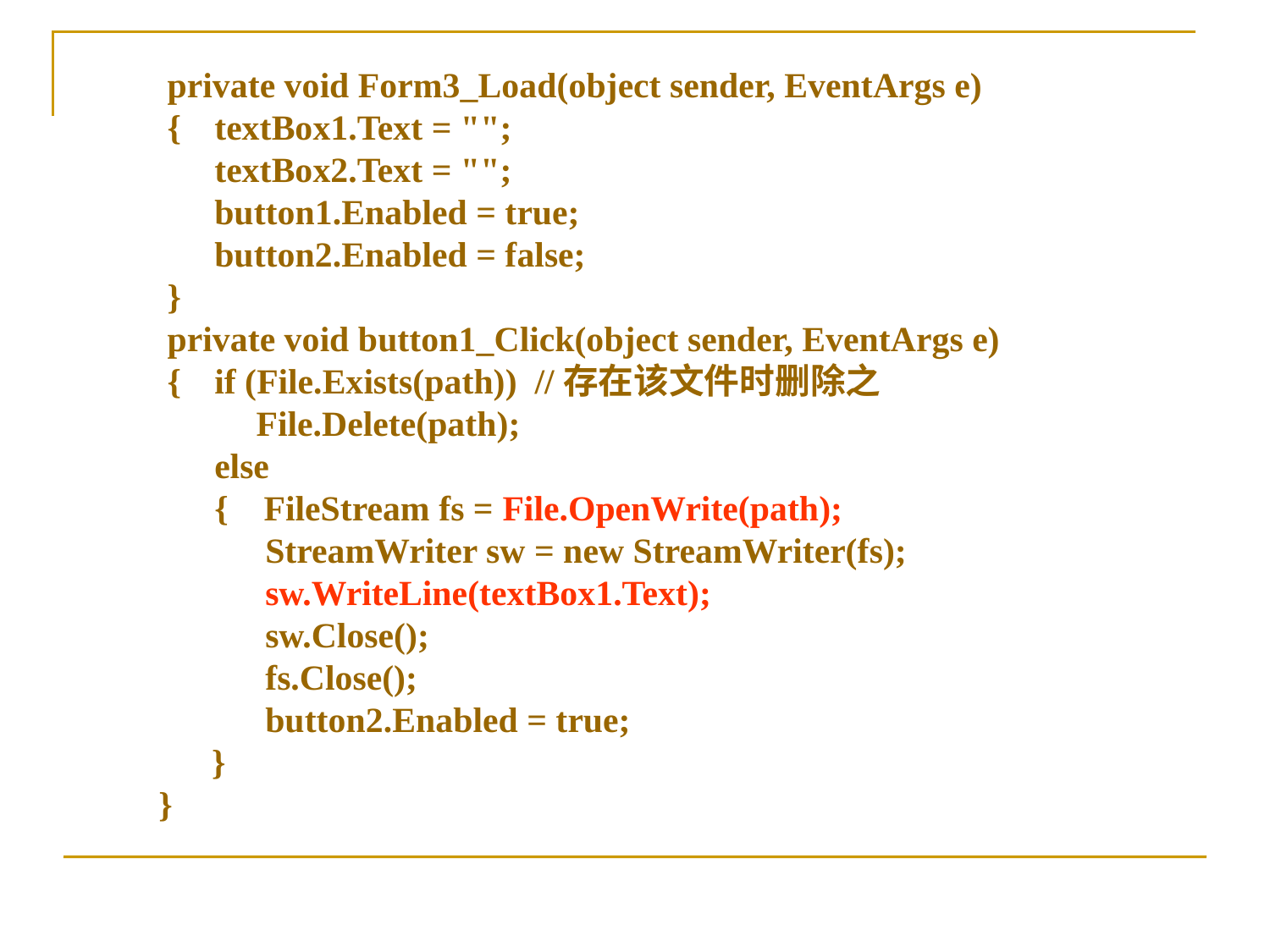

private void Form3_Load(object sender, EventArgs e)
         {	textBox1.Text = "";
            	textBox2.Text = "";
            	button1.Enabled = true;
            	button2.Enabled = false;
         }
         private void button1_Click(object sender, EventArgs e)
         {	if (File.Exists(path))  //存在该文件时删除之
                   File.Delete(path);
            	else
            	{    FileStream fs = File.OpenWrite(path);
                    StreamWriter sw = new StreamWriter(fs);
                    sw.WriteLine(textBox1.Text);
                    sw.Close();
                    fs.Close();
                    button2.Enabled = true;
              }
        }